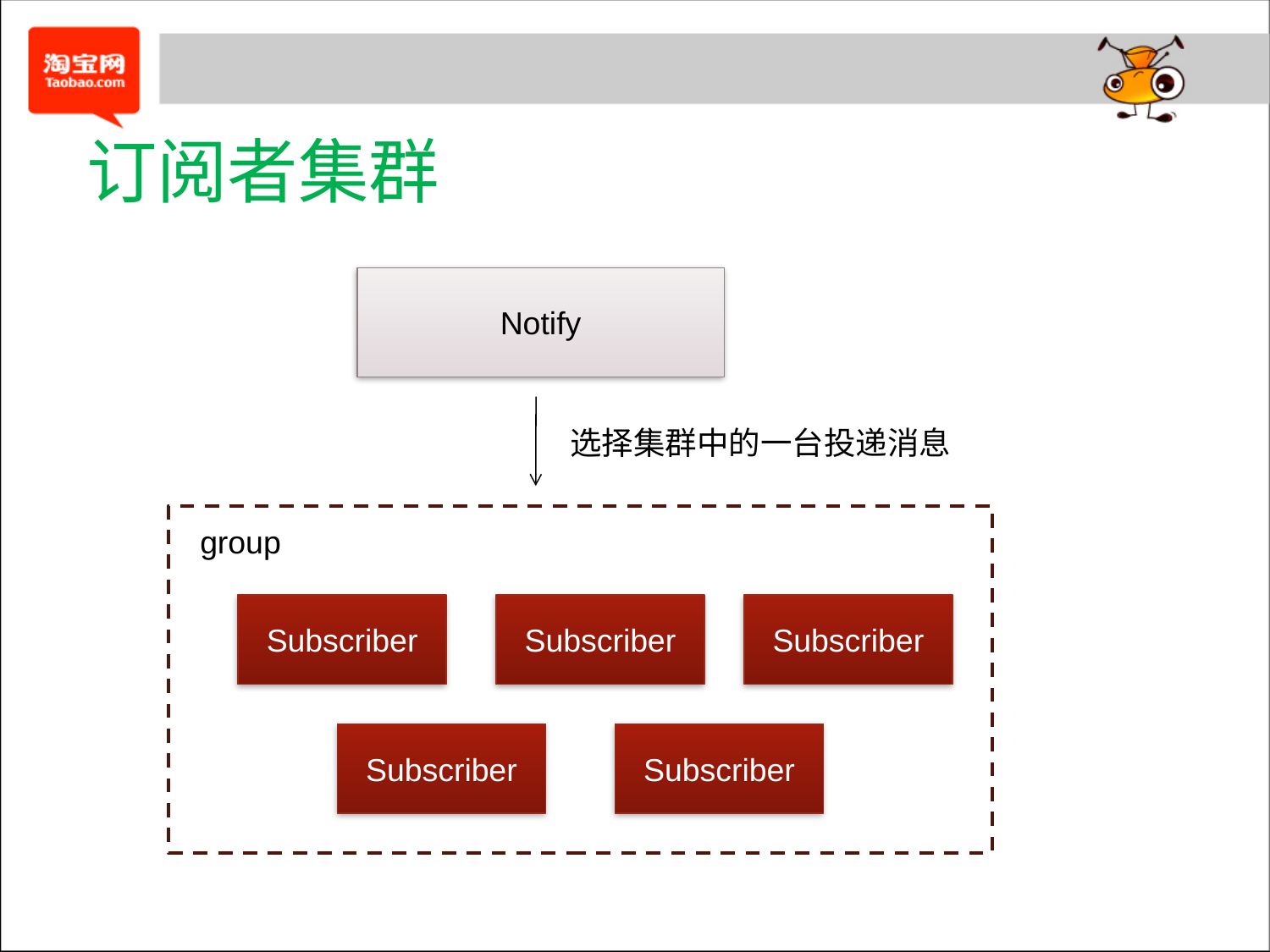

# 订阅者集群
Notify
选择集群中的一台投递消息

group
Subscriber
Subscriber
Subscriber
Subscriber
Subscriber